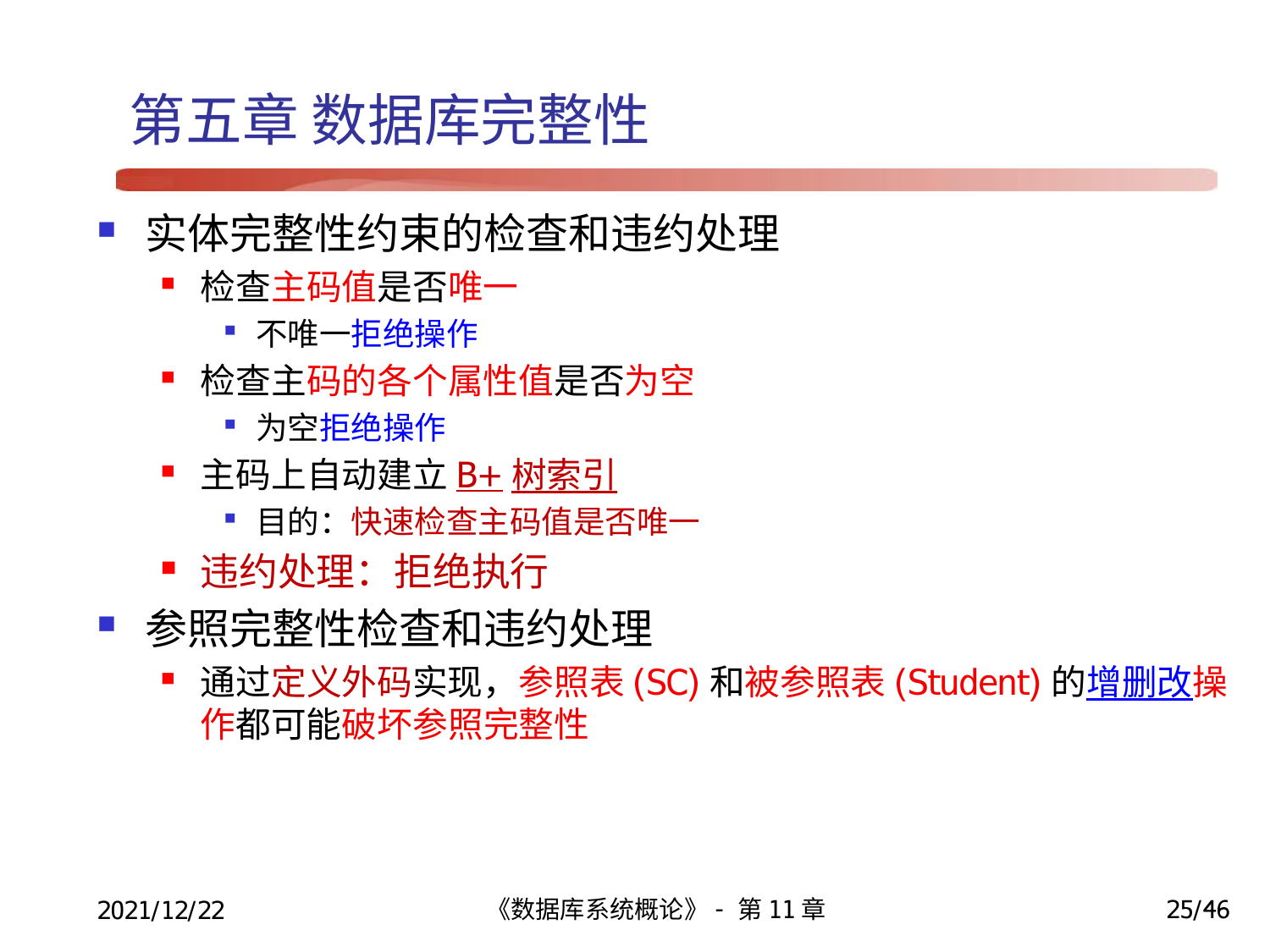

# 第五章 数据库完整性
实体完整性约束的检查和违约处理
检查主码值是否唯一
不唯一拒绝操作
检查主码的各个属性值是否为空
为空拒绝操作
主码上自动建立B+树索引
目的：快速检查主码值是否唯一
违约处理：拒绝执行
参照完整性检查和违约处理
通过定义外码实现，参照表(SC)和被参照表(Student)的增删改操作都可能破坏参照完整性

《数据库系统概论》- 第11章
25/46
2021/12/22